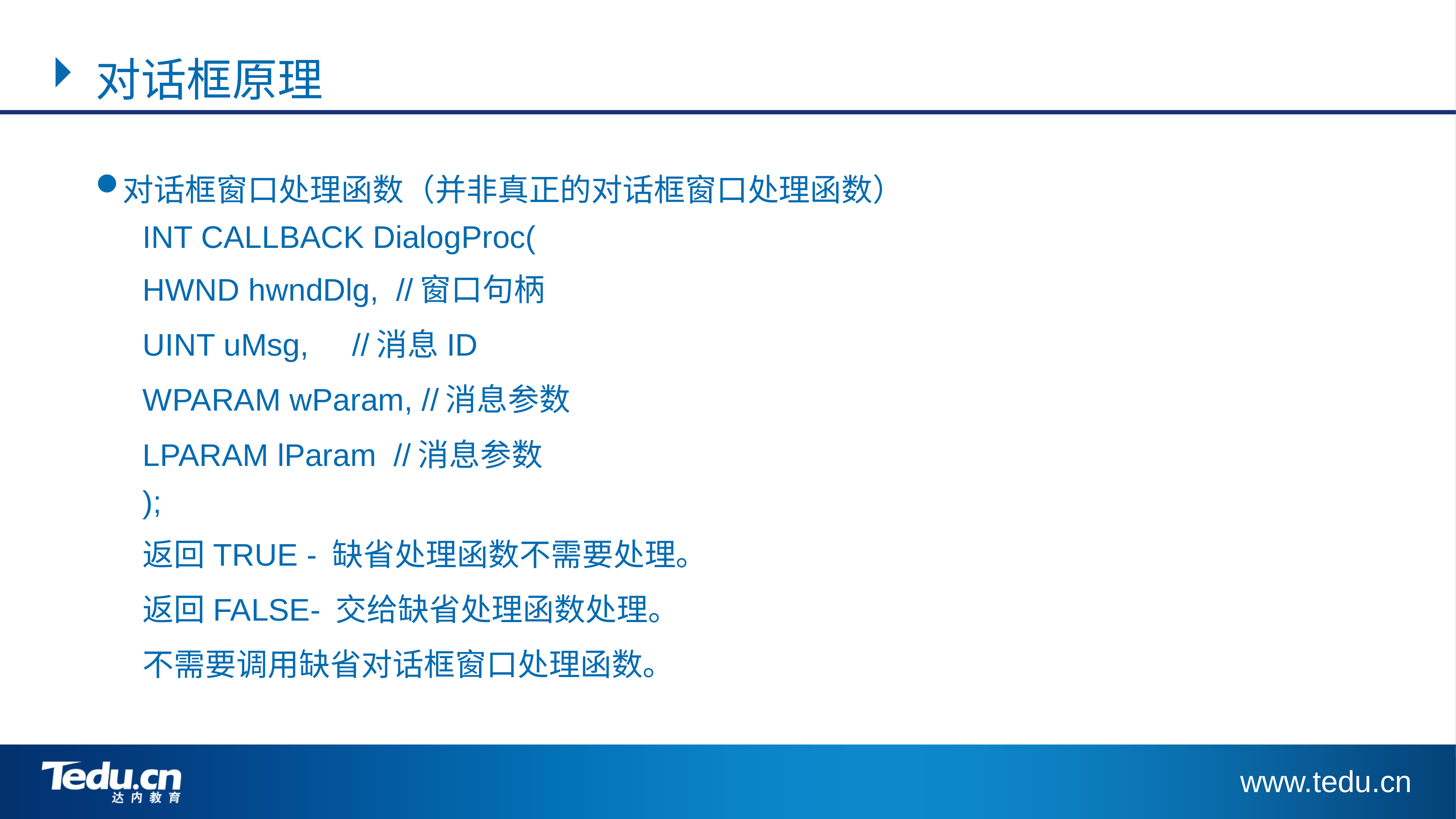

对话框原理
对话框窗口处理函数（并非真正的对话框窗口处理函数）
	INT CALLBACK DialogProc(
		HWND hwndDlg,  //窗口句柄
		UINT uMsg,     //消息ID
		WPARAM wParam, //消息参数
		LPARAM lParam  //消息参数
	);
	返回TRUE - 缺省处理函数不需要处理。
	返回FALSE- 交给缺省处理函数处理。
	不需要调用缺省对话框窗口处理函数。